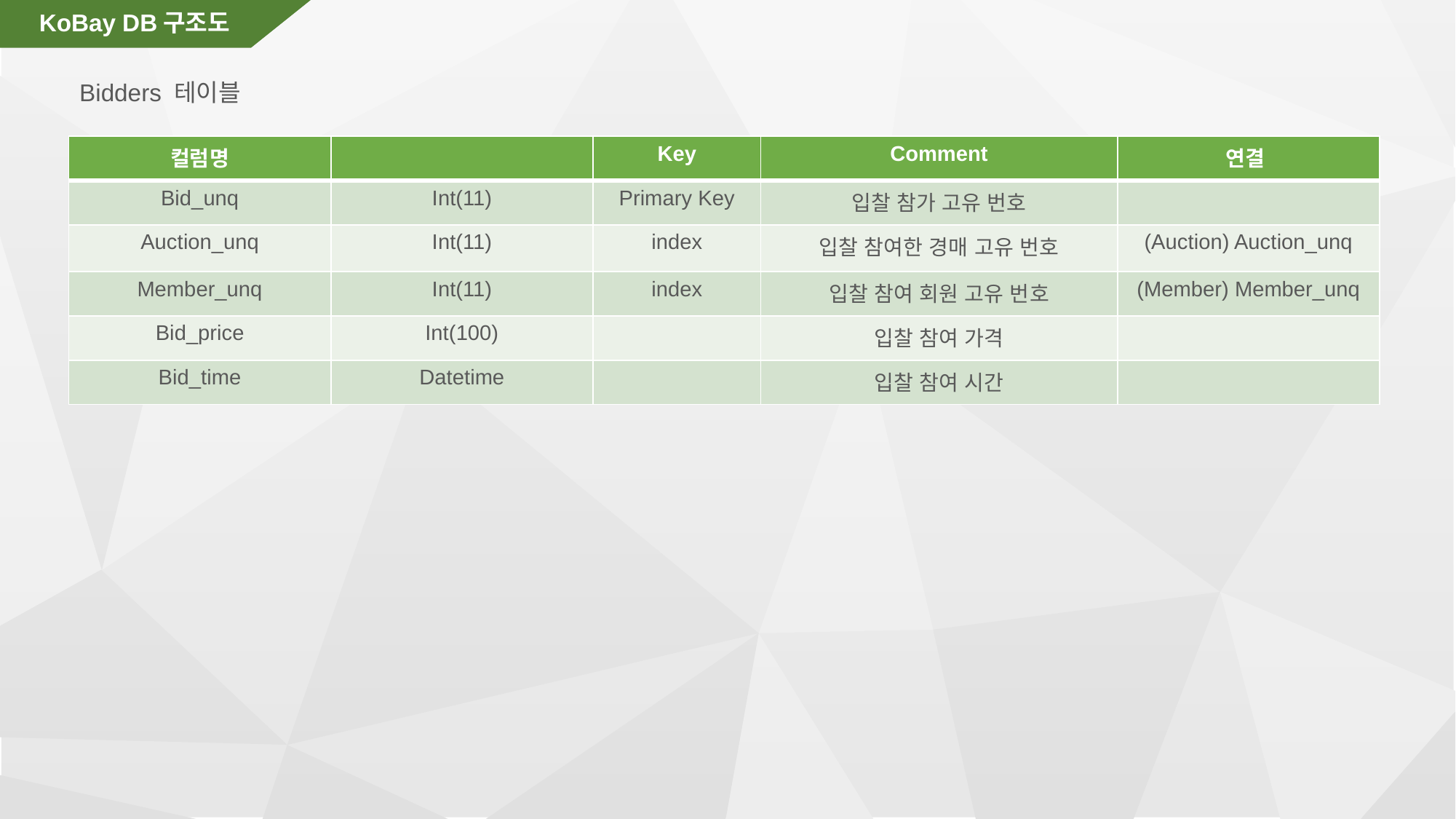

# KoBay DB구조도
Bidders 테이블
| 컬럼명 |  | Key | Comment | 연결 |
| --- | --- | --- | --- | --- |
| Bid\_unq | Int(11) | Primary Key | 입찰 참가 고유 번호 |  |
| Auction\_unq | Int(11) | index | 입찰 참여한 경매 고유 번호 | (Auction) Auction\_unq |
| Member\_unq | Int(11) | index | 입찰 참여 회원 고유 번호 | (Member) Member\_unq |
| Bid\_price | Int(100) |  | 입찰 참여 가격 |  |
| Bid\_time | Datetime |  | 입찰 참여 시간 |  |